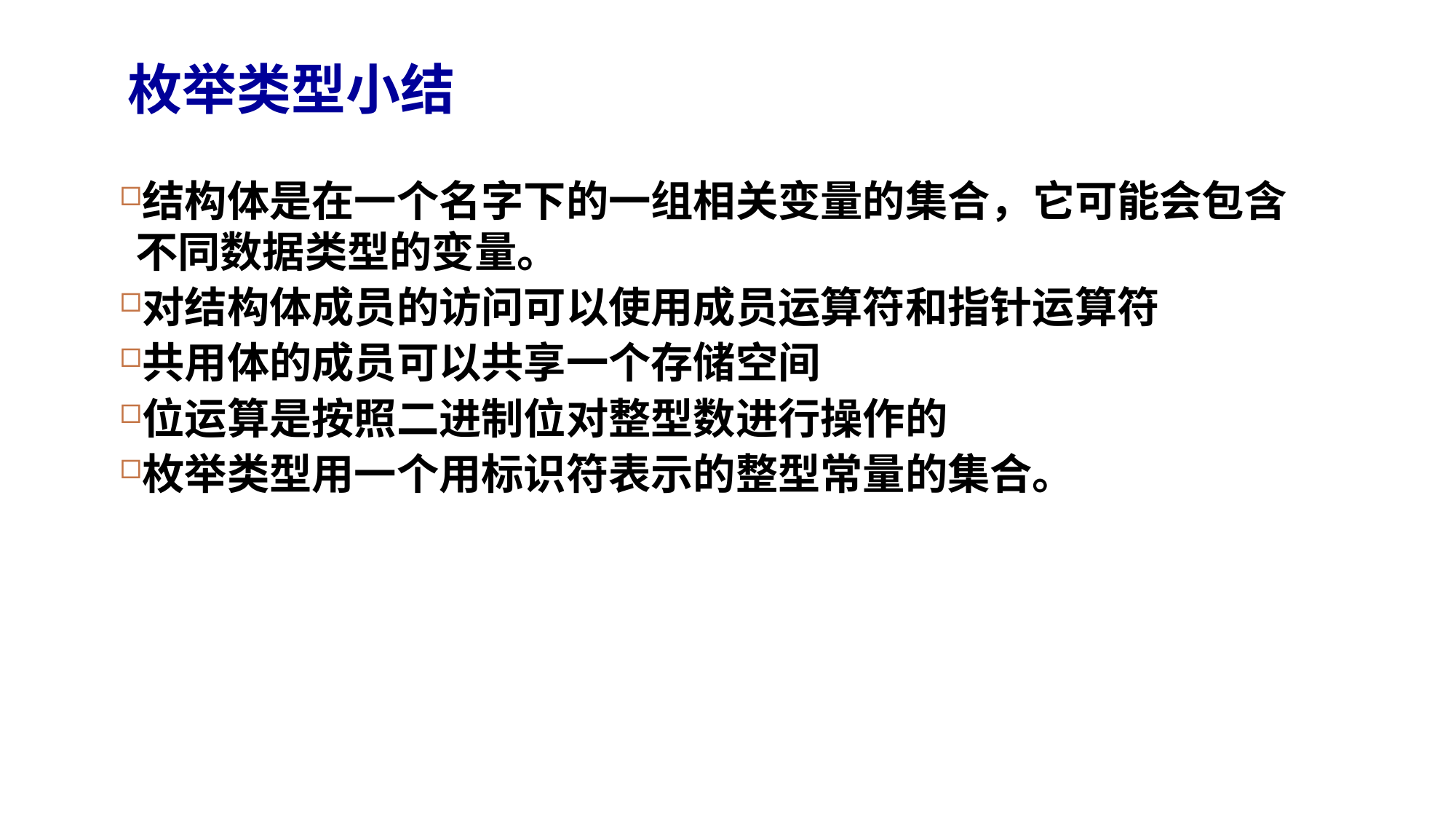

枚举类型小结
# 结构体是在一个名字下的一组相关变量的集合，它可能会包含不同数据类型的变量。
对结构体成员的访问可以使用成员运算符和指针运算符
共用体的成员可以共享一个存储空间
位运算是按照二进制位对整型数进行操作的
枚举类型用一个用标识符表示的整型常量的集合。